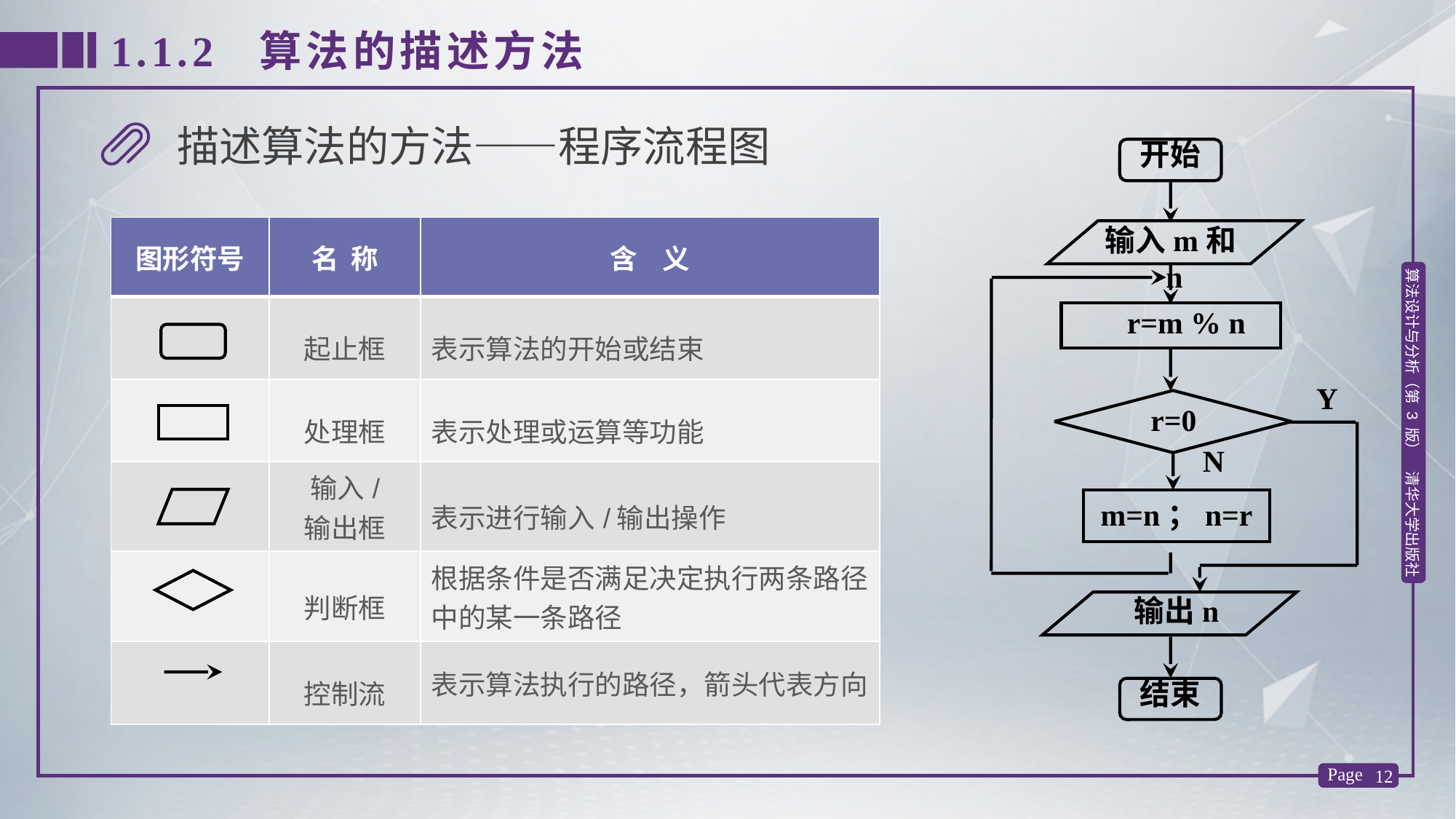

1.1.2  算法的描述方法
描述算法的方法——程序流程图

开始

输入m和n

    r=m % n

Y

r=0

N

m=n；n=r

 输出n

结束
| 图形符号 | 名 称 | 含 义 |
| --- | --- | --- |
|  | 起止框 | 表示算法的开始或结束 |
|  | 处理框 | 表示处理或运算等功能 |
|  | 输入/ 输出框 | 表示进行输入/输出操作 |
|  | 判断框 | 根据条件是否满足决定执行两条路径中的某一条路径 |
|  | 控制流 | 表示算法执行的路径，箭头代表方向 |